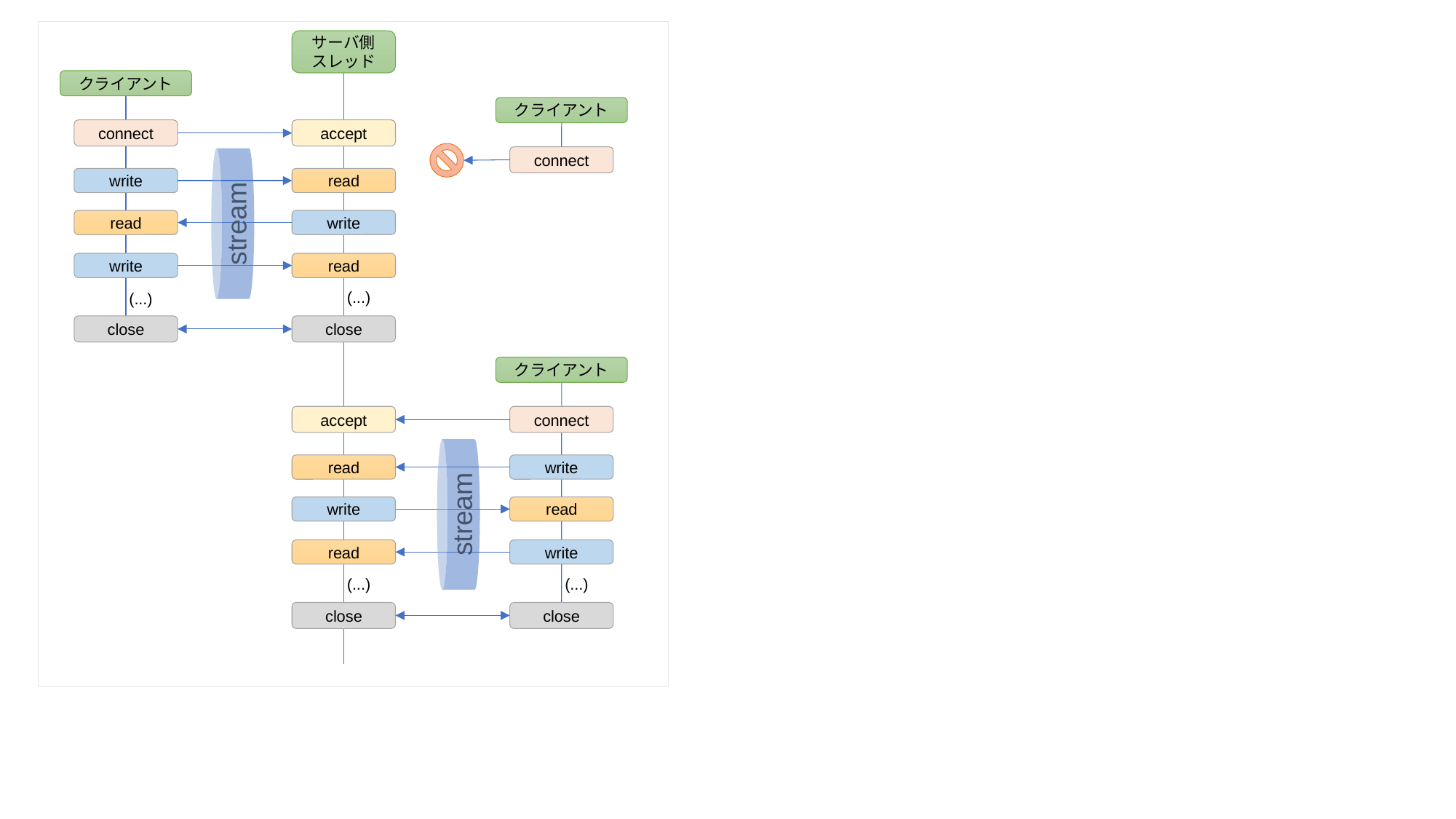

サーバ側
スレッド
クライアント
クライアント
connect
accept

connect
write
read
stream
read
write
write
read
(...)
(...)
close
close
クライアント
accept
connect
read
write
stream
write
read
read
write
(...)
(...)
close
close